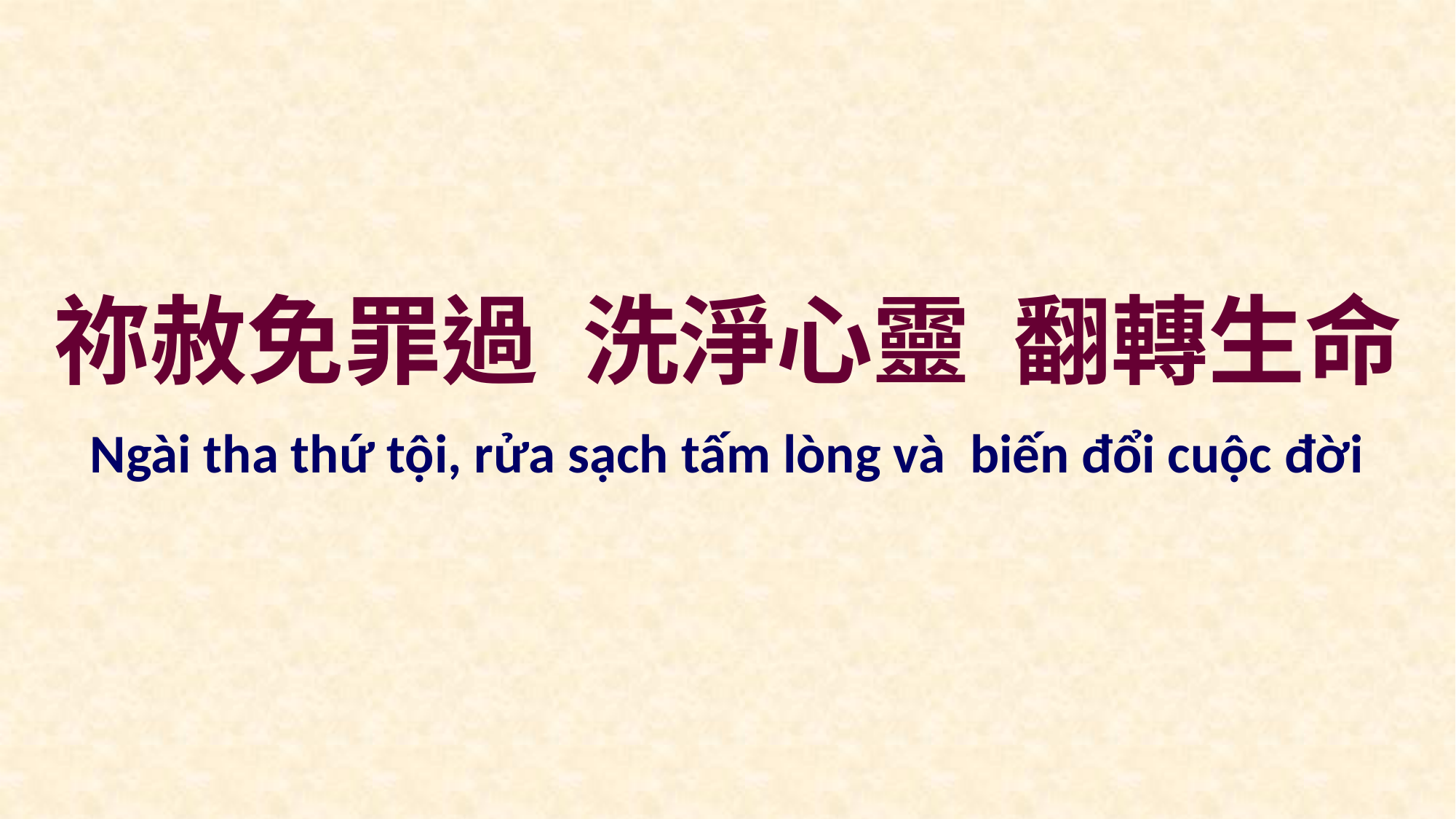

祢赦免罪過  洗淨心靈  翻轉生命
Ngài tha thứ tội, rửa sạch tấm lòng và  biến đổi cuộc đời